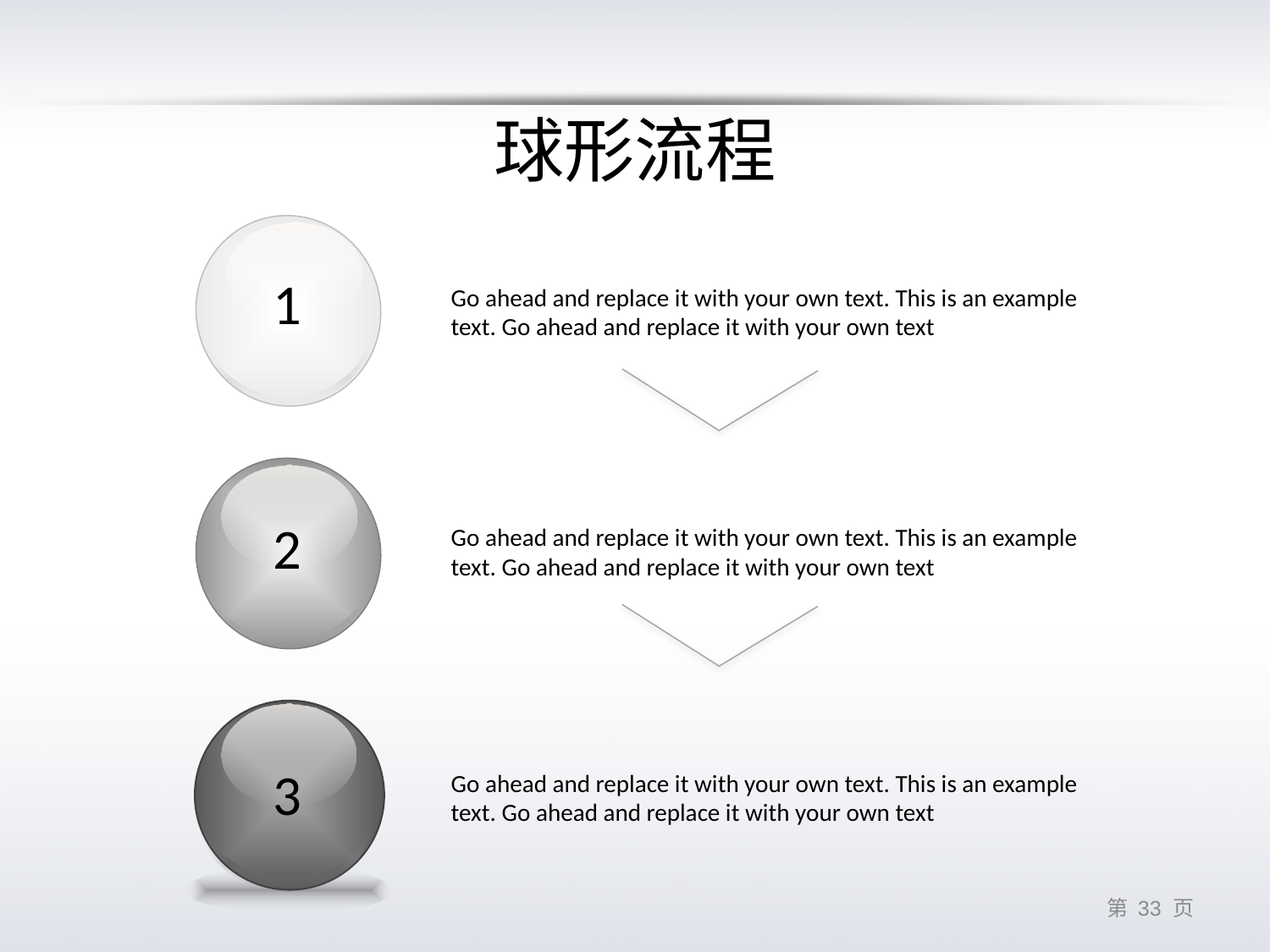

# 球形流程

1
Go ahead and replace it with your own text. This is an example text. Go ahead and replace it with your own text

2
Go ahead and replace it with your own text. This is an example text. Go ahead and replace it with your own text

3
Go ahead and replace it with your own text. This is an example text. Go ahead and replace it with your own text
第 33 页